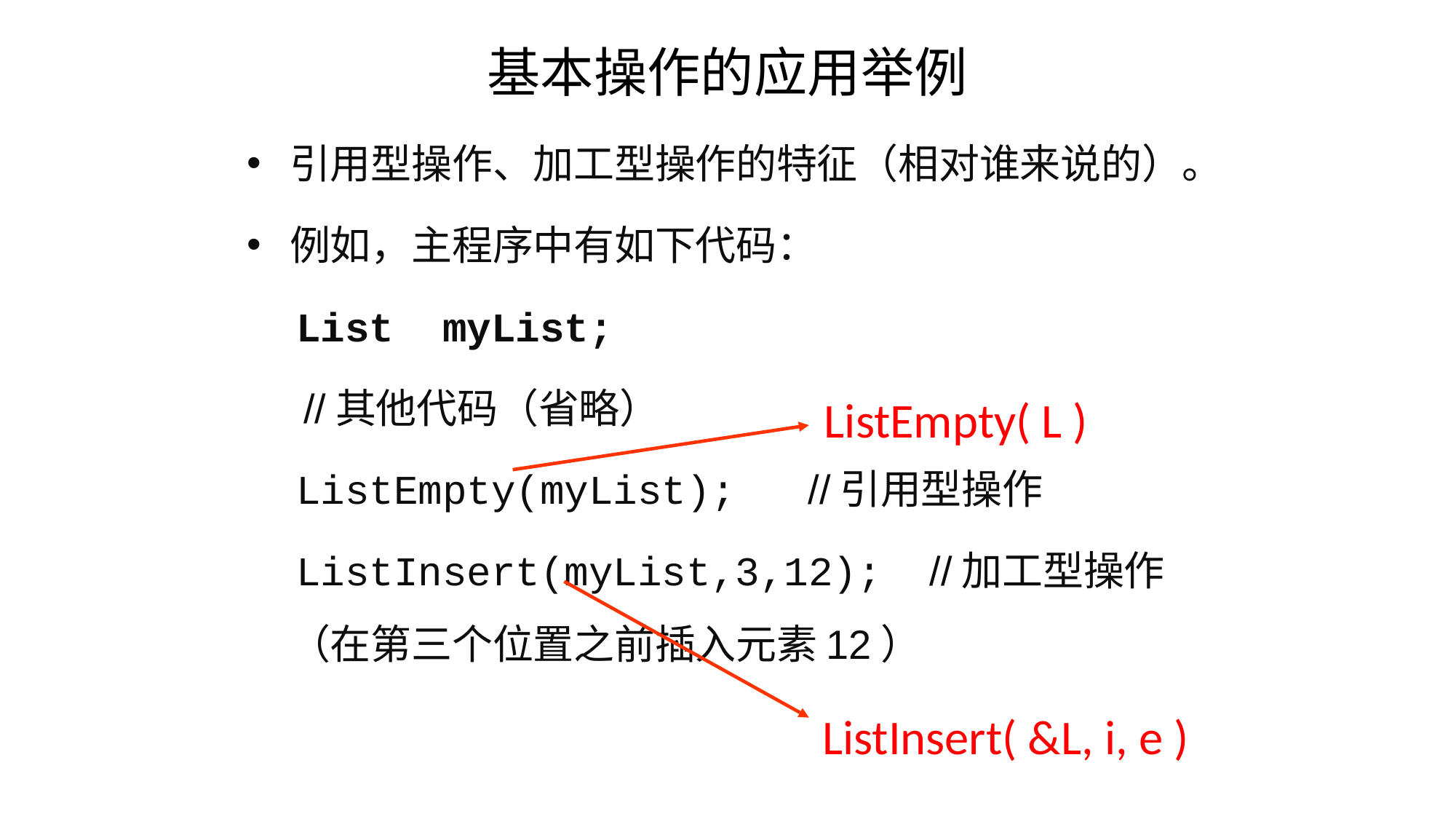

# 基本操作的应用举例
引用型操作、加工型操作的特征（相对谁来说的）。
例如，主程序中有如下代码：
  List  myList;
     //其他代码（省略）
  ListEmpty(myList);   //引用型操作
  ListInsert(myList,3,12);  //加工型操作 （在第三个位置之前插入元素12）

ListEmpty( L )

ListInsert( &L, i, e )